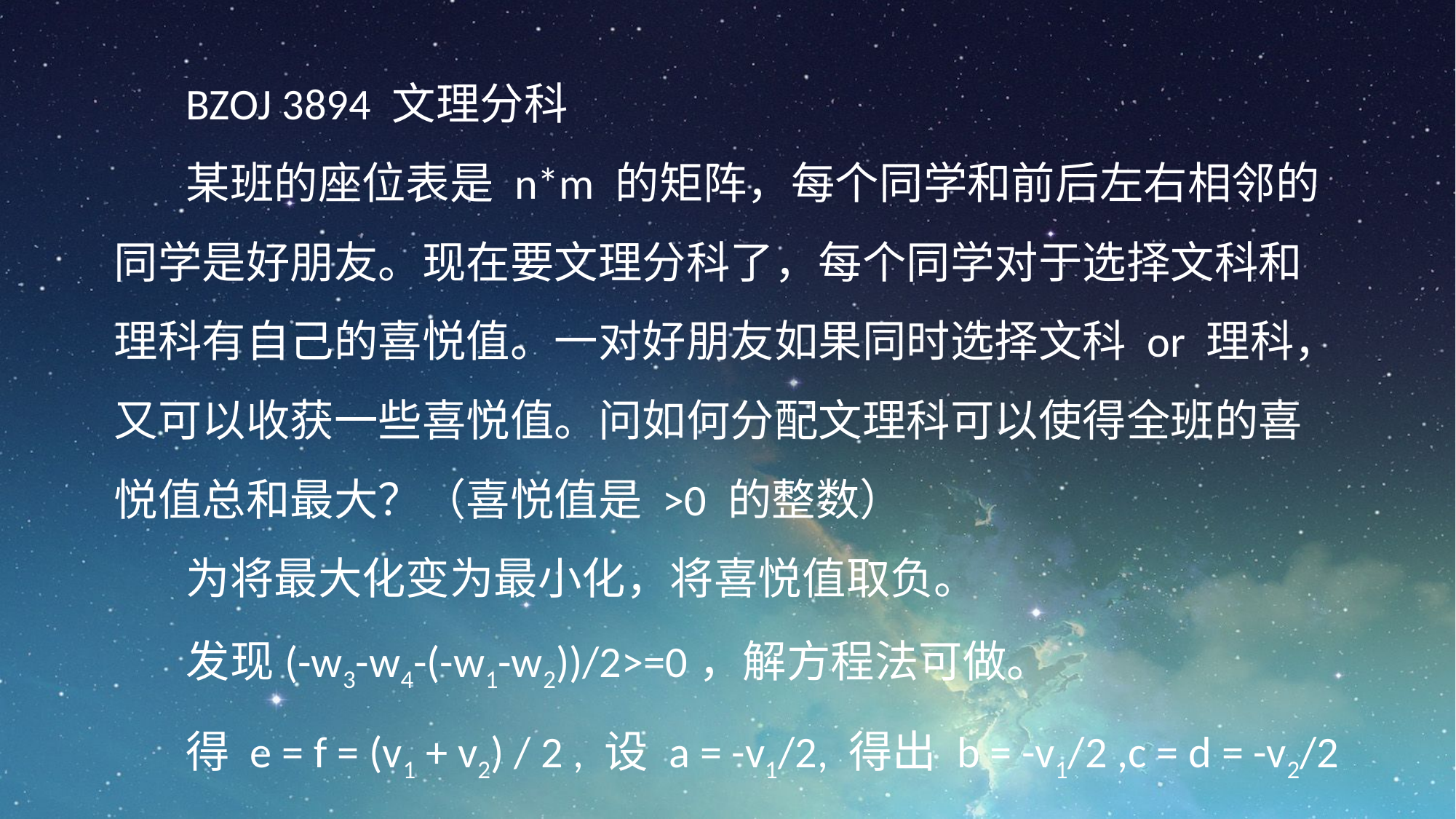

BZOJ 3894 文理分科
某班的座位表是 n*m 的矩阵，每个同学和前后左右相邻的同学是好朋友。现在要文理分科了，每个同学对于选择文科和理科有自己的喜悦值。一对好朋友如果同时选择文科 or 理科，又可以收获一些喜悦值。问如何分配文理科可以使得全班的喜悦值总和最大？（喜悦值是 >0 的整数）
为将最大化变为最小化，将喜悦值取负。
发现(-w3-w4-(-w1-w2))/2>=0，解方程法可做。
得 e = f = (v1 + v2) / 2 , 设 a = -v1/2, 得出 b = -v1/2 ,c = d = -v2/2